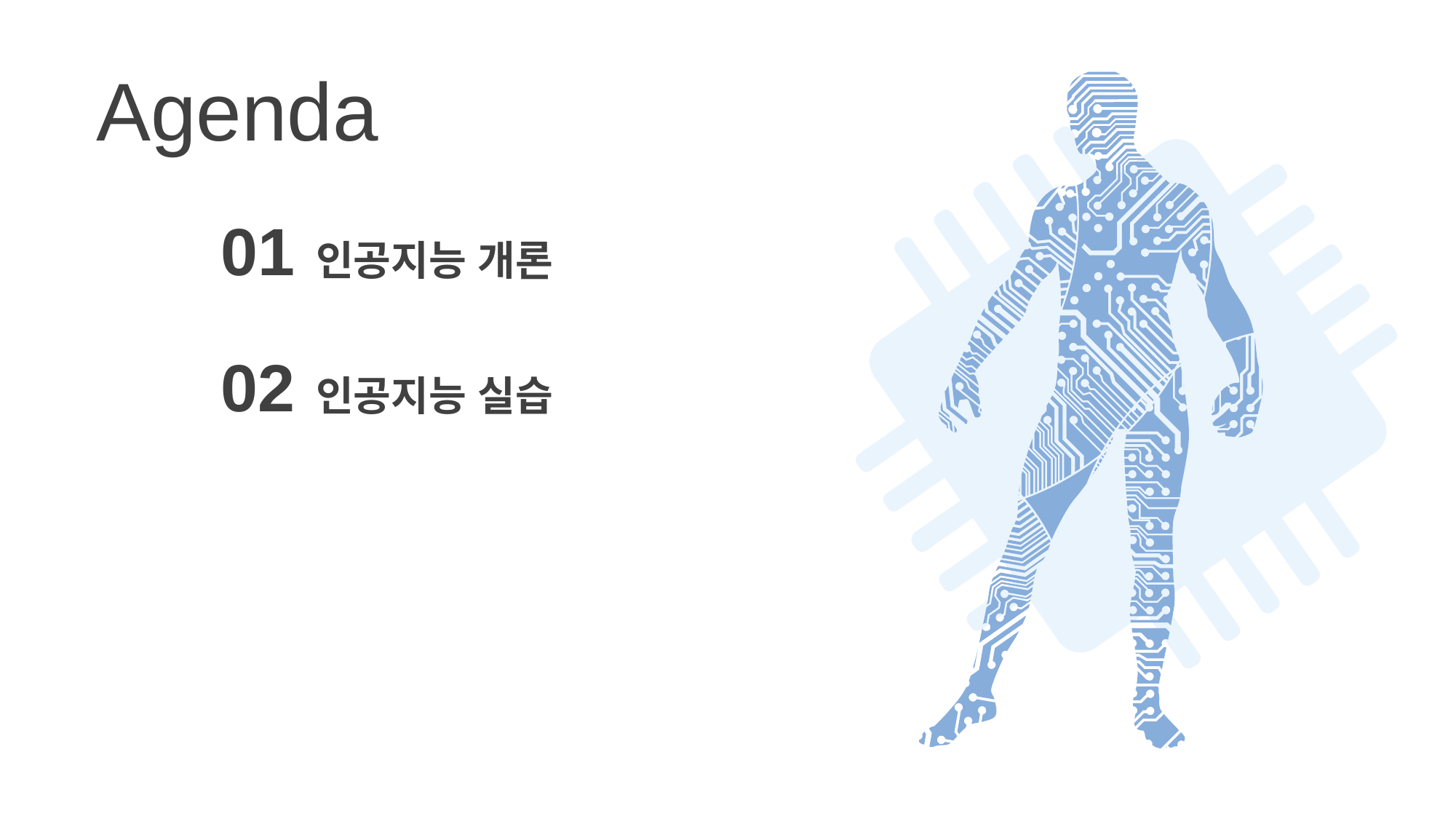

Agenda

01
인공지능 개론
02
인공지능 실습